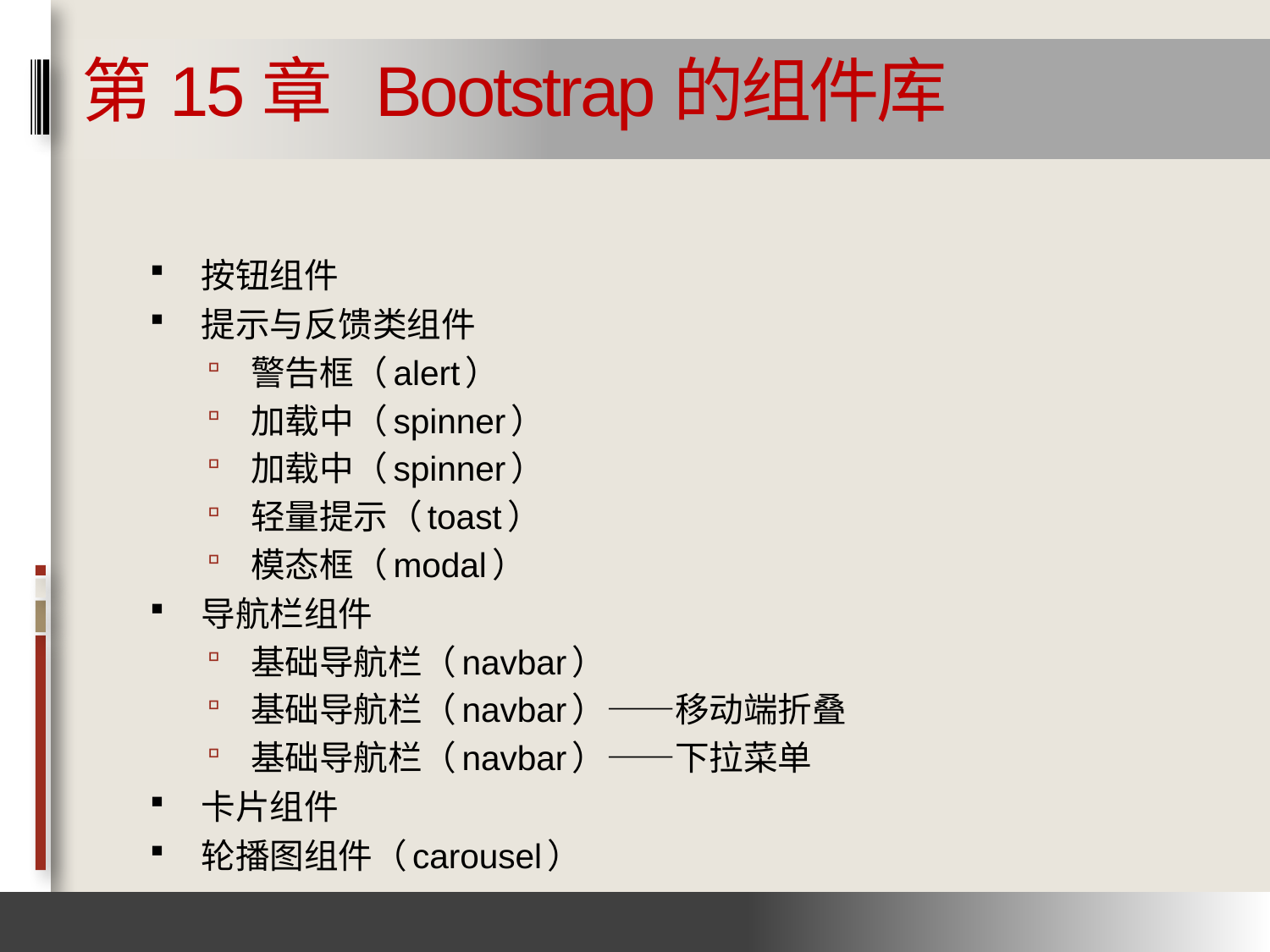

# 第15章  Bootstrap的组件库
按钮组件
提示与反馈类组件
警告框（alert）
加载中（spinner）
加载中（spinner）
轻量提示（toast）
模态框（modal）
导航栏组件
基础导航栏（navbar）
基础导航栏（navbar）——移动端折叠
基础导航栏（navbar）——下拉菜单
卡片组件
轮播图组件（carousel）